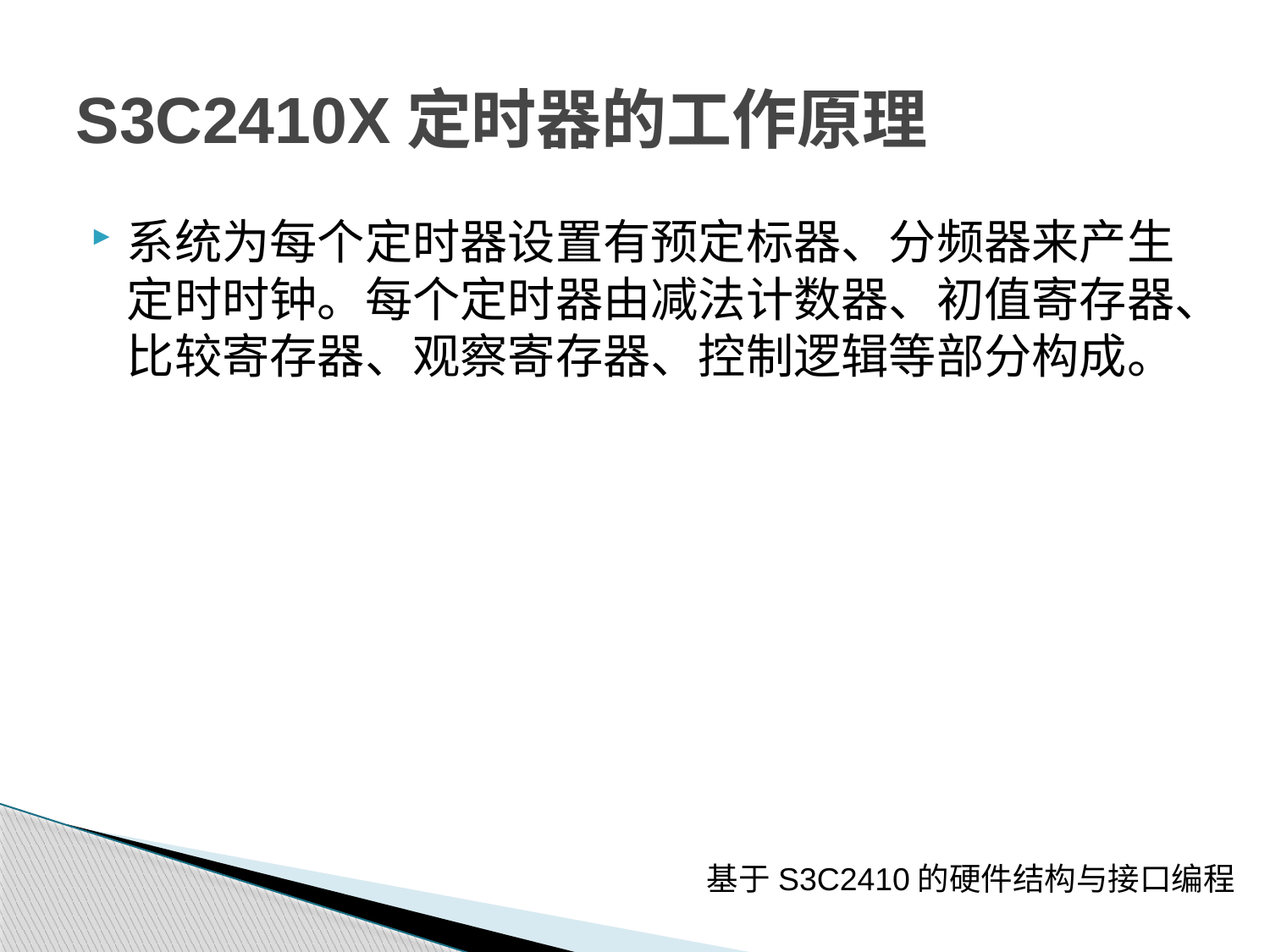

# S3C2410X定时器的工作原理
系统为每个定时器设置有预定标器、分频器来产生定时时钟。每个定时器由减法计数器、初值寄存器、比较寄存器、观察寄存器、控制逻辑等部分构成。

基于S3C2410的硬件结构与接口编程